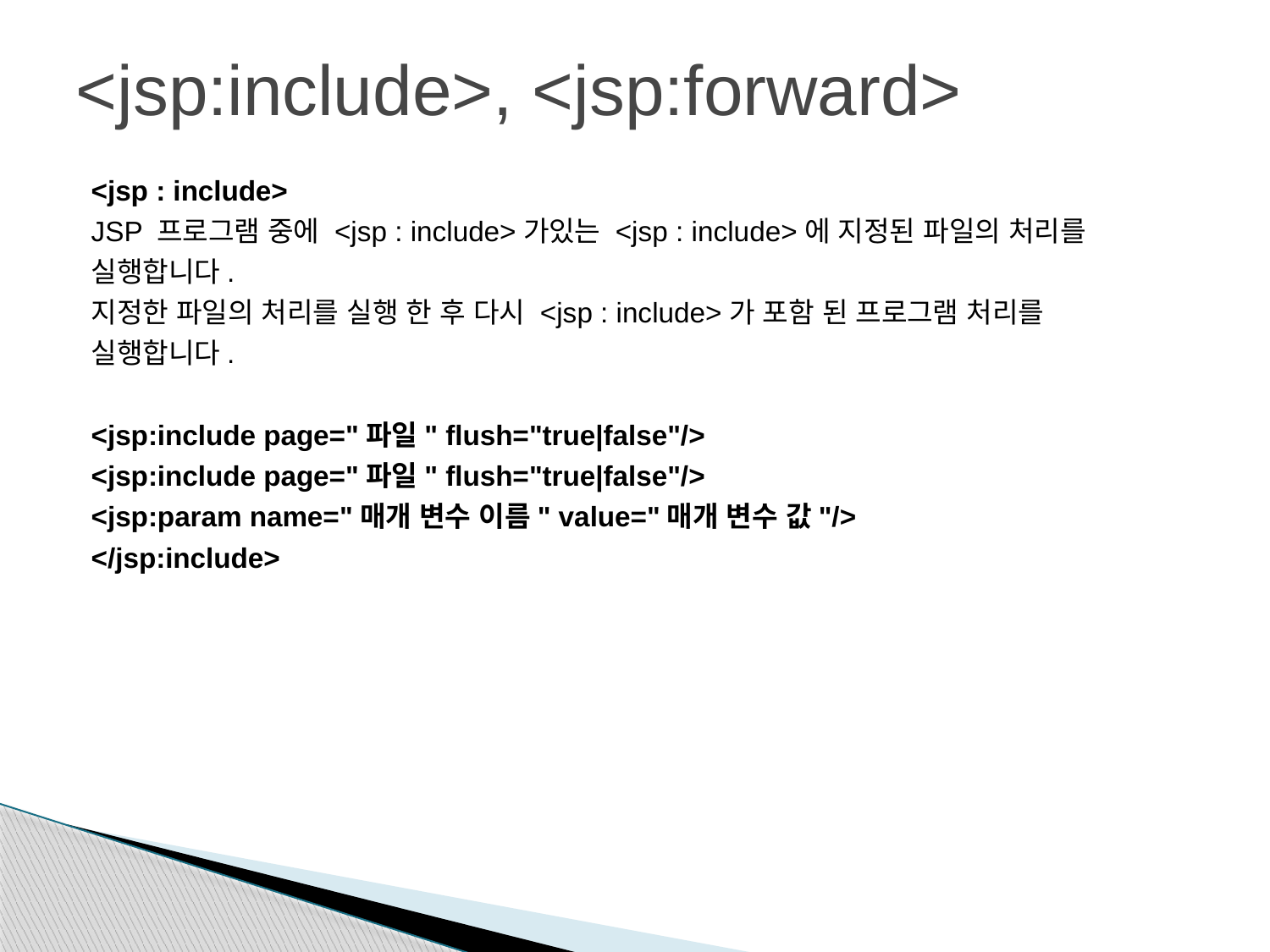

# <jsp:include>, <jsp:forward>
<jsp : include>
JSP 프로그램 중에 <jsp : include>가있는 <jsp : include>에 지정된 파일의 처리를
실행합니다.
지정한 파일의 처리를 실행 한 후 다시 <jsp : include>가 포함 된 프로그램 처리를
실행합니다.

<jsp:include page="파일" flush="true|false"/>
<jsp:include page="파일" flush="true|false"/>
<jsp:param name="매개 변수 이름" value="매개 변수 값"/>
</jsp:include>